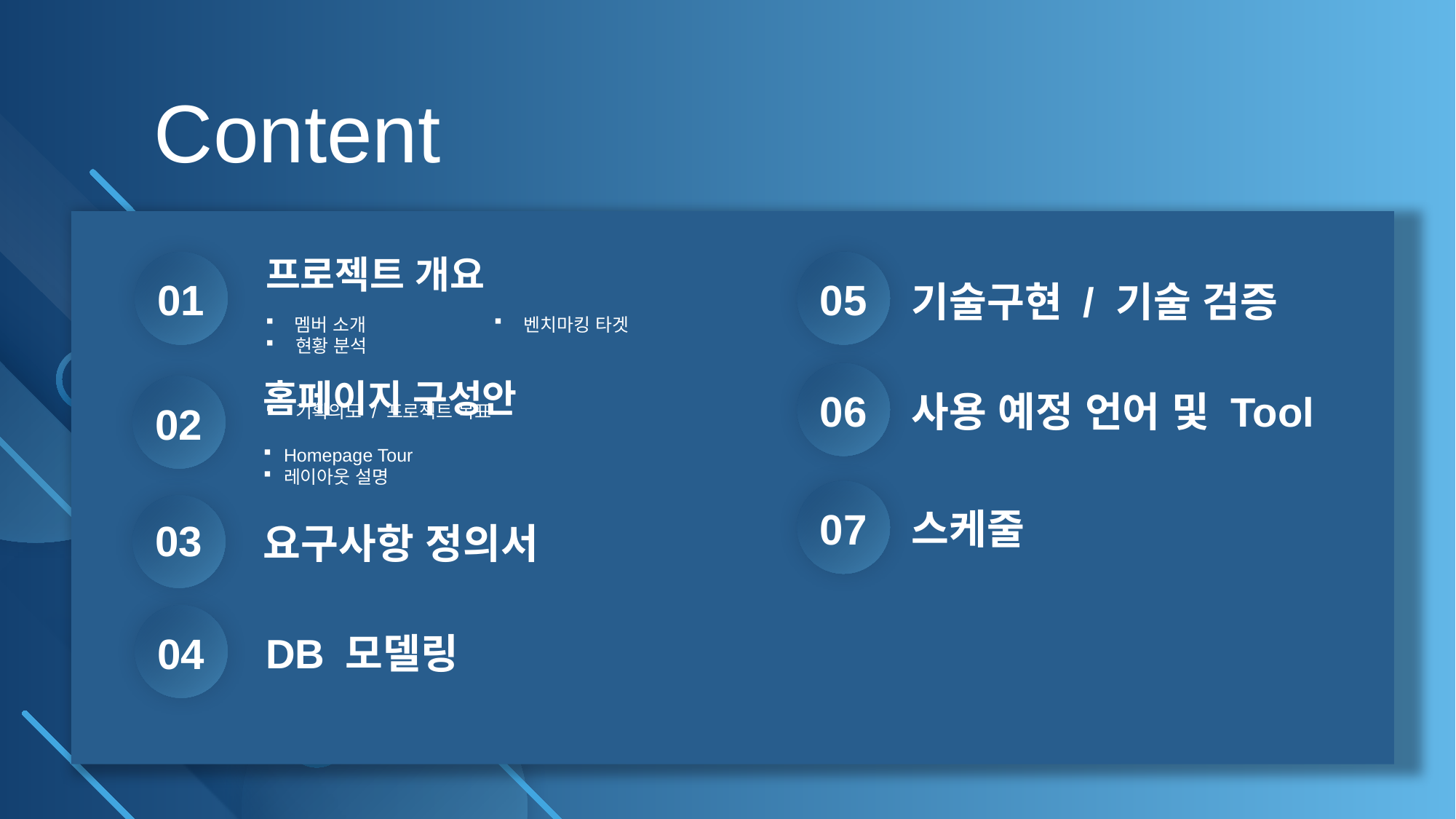

Content

프로젝트 개요
 멤버 소개
 현황 분석

 기획의도 / 프로젝트 목표
 벤치마킹 타겟

01

05
기술구현 / 기술 검증

06
사용 예정 언어 및 Tool
홈페이지 구성안
Homepage Tour
레이아웃 설명

02

07
스케줄

03
요구사항 정의서

04
DB 모델링